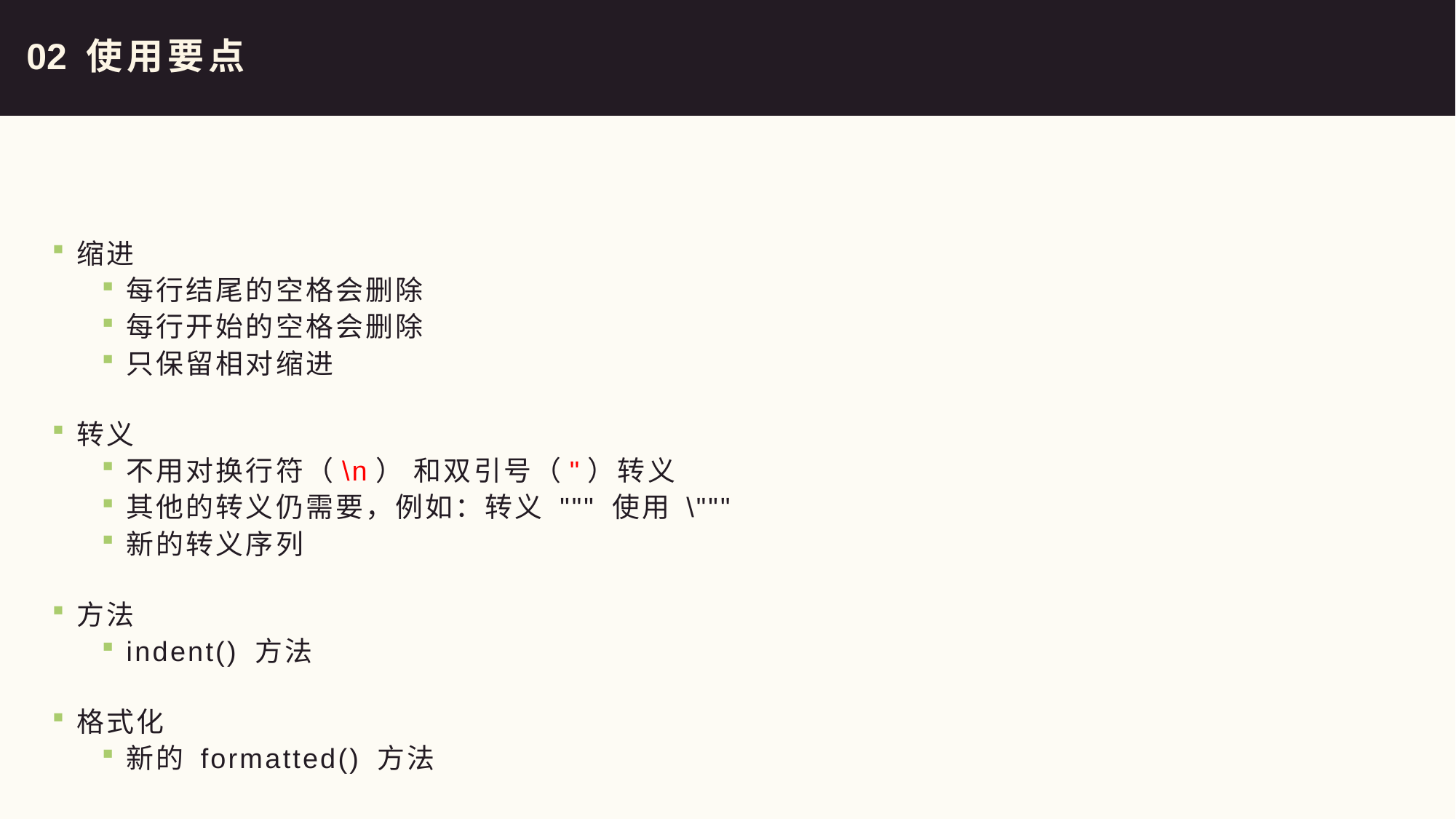

02 使用要点
缩进
每行结尾的空格会删除
每行开始的空格会删除
只保留相对缩进
转义
不用对换行符（\n） 和双引号（"）转义
其他的转义仍需要，例如：转义 """ 使用 \"""
新的转义序列
方法
indent() 方法
格式化
新的 formatted() 方法